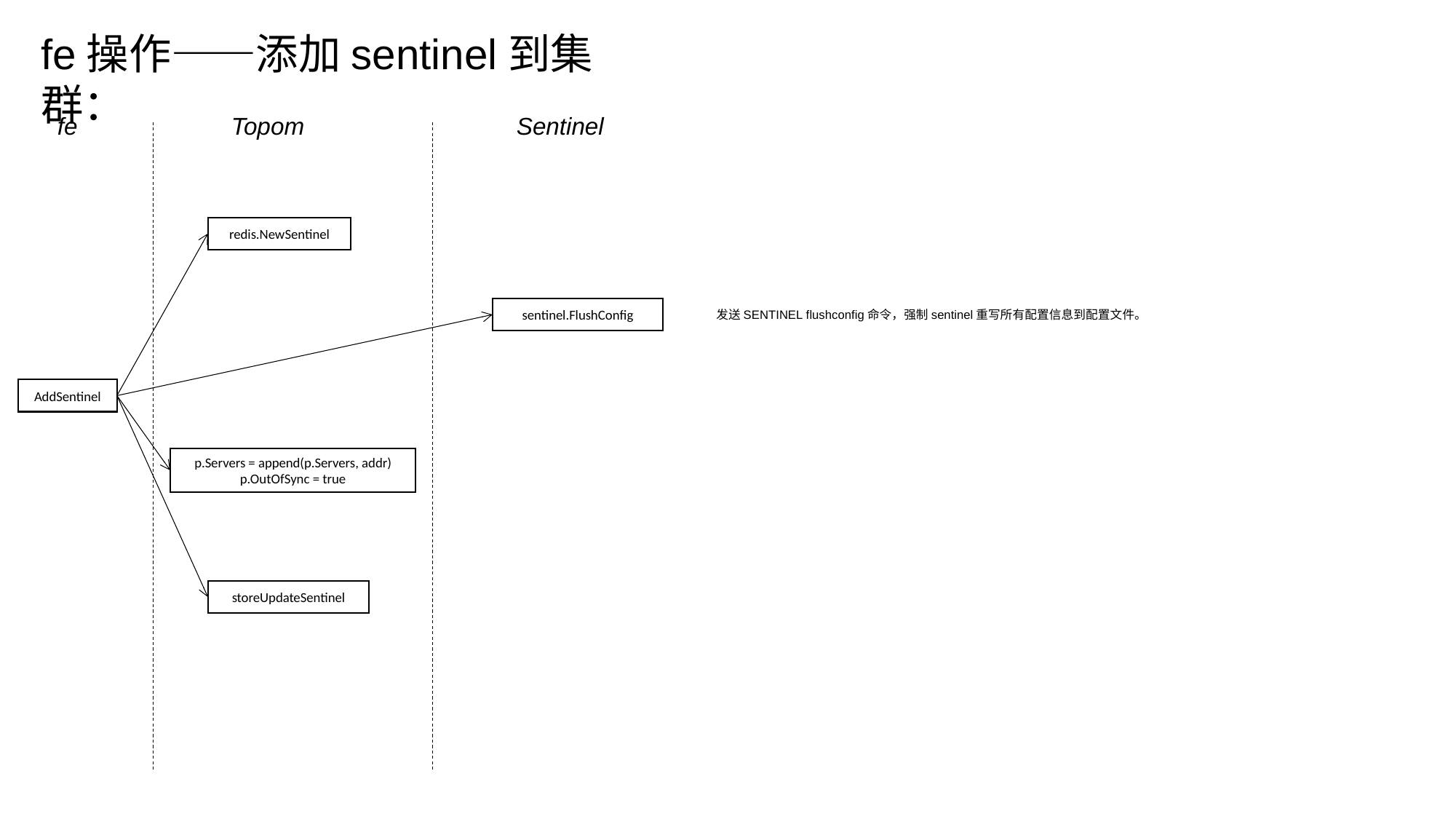

fe操作——添加sentinel到集群：
fe
Topom
Sentinel
redis.NewSentinel
sentinel.FlushConfig
发送SENTINEL flushconfig命令，强制sentinel重写所有配置信息到配置文件。
AddSentinel
p.Servers = append(p.Servers, addr)
p.OutOfSync = true
storeUpdateSentinel